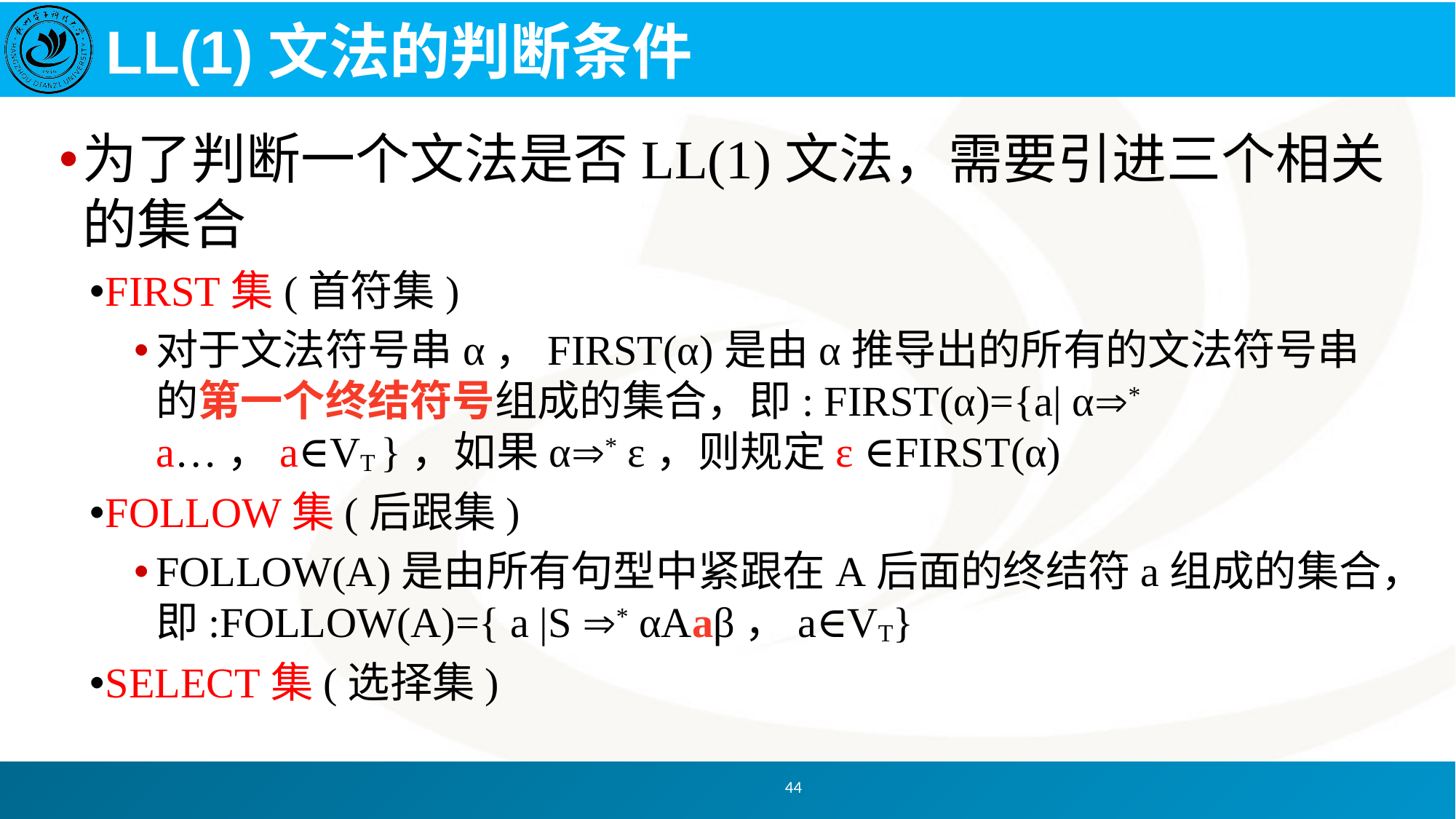

# LL(1)文法的判断条件
为了判断一个文法是否LL(1)文法，需要引进三个相关的集合
FIRST集(首符集)
对于文法符号串α，FIRST(α)是由α推导出的所有的文法符号串的第一个终结符号组成的集合，即: FIRST(α)={a| α⇒* a…，a∈VT }，如果α⇒* ε，则规定ε ∈FIRST(α)
FOLLOW集(后跟集)
FOLLOW(A)是由所有句型中紧跟在A后面的终结符a组成的集合，即:FOLLOW(A)={ a |S ⇒* αAaβ，a∈VT}
SELECT集(选择集)
44